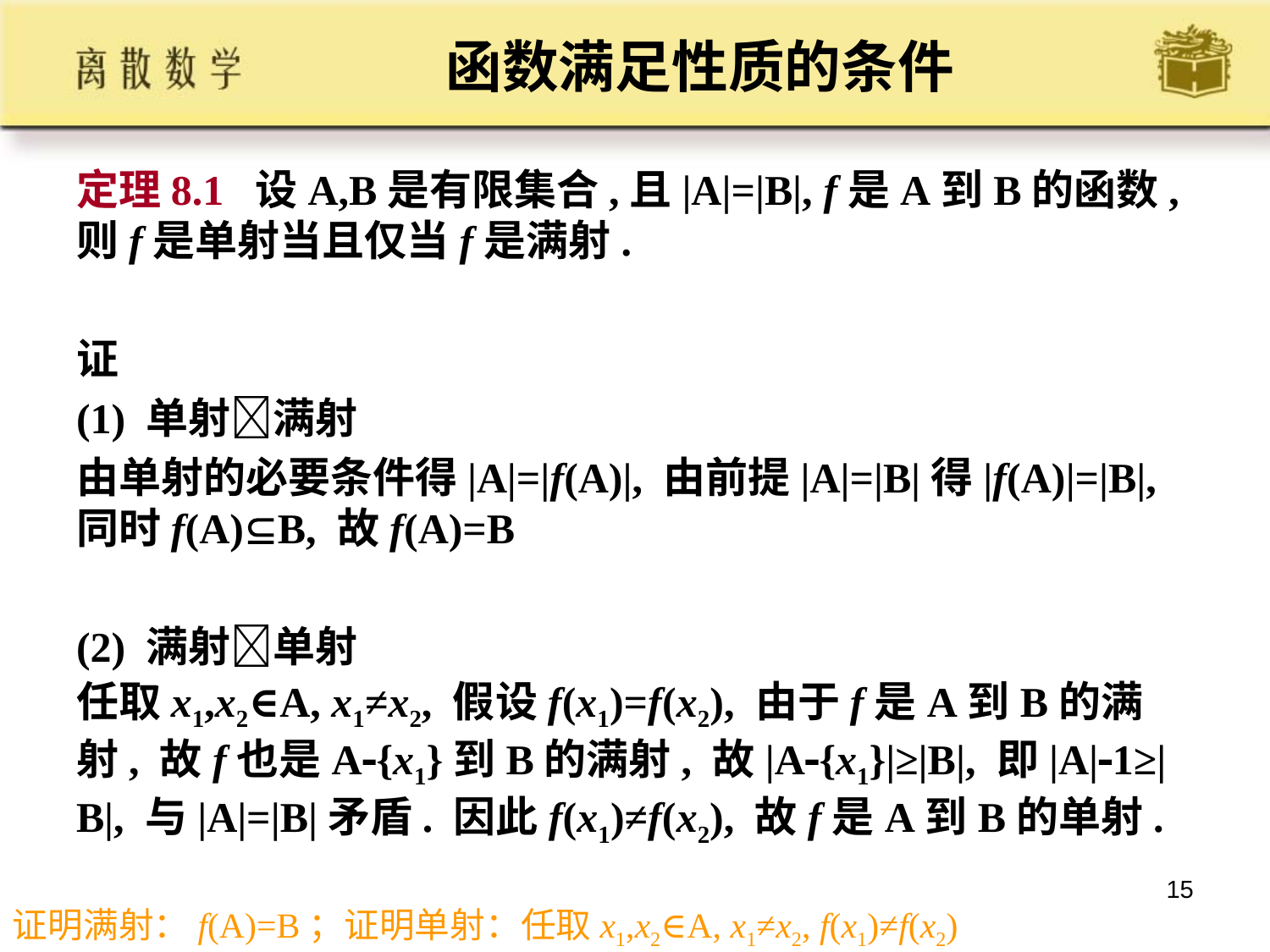

# 函数满足性质的条件
定理8.1  设A,B是有限集合,且|A|=|B|, f是A到B的函数, 则f是单射当且仅当f是满射.

证
(1) 单射⇒满射
由单射的必要条件得|A|=|f(A)|, 由前提|A|=|B|得|f(A)|=|B|, 同时f(A)⊆B, 故f(A)=B

(2) 满射⇒单射
任取x1,x2∈A, x1≠x2, 假设f(x1)=f(x2), 由于f是A到B的满射, 故f也是A−{x1}到B的满射, 故|A−{x1}|≥|B|, 即|A|−1≥|B|, 与|A|=|B|矛盾. 因此f(x1)≠f(x2), 故f是A到B的单射.

15
证明满射：f(A)=B；证明单射：任取x1,x2∈A, x1≠x2, f(x1)≠f(x2)